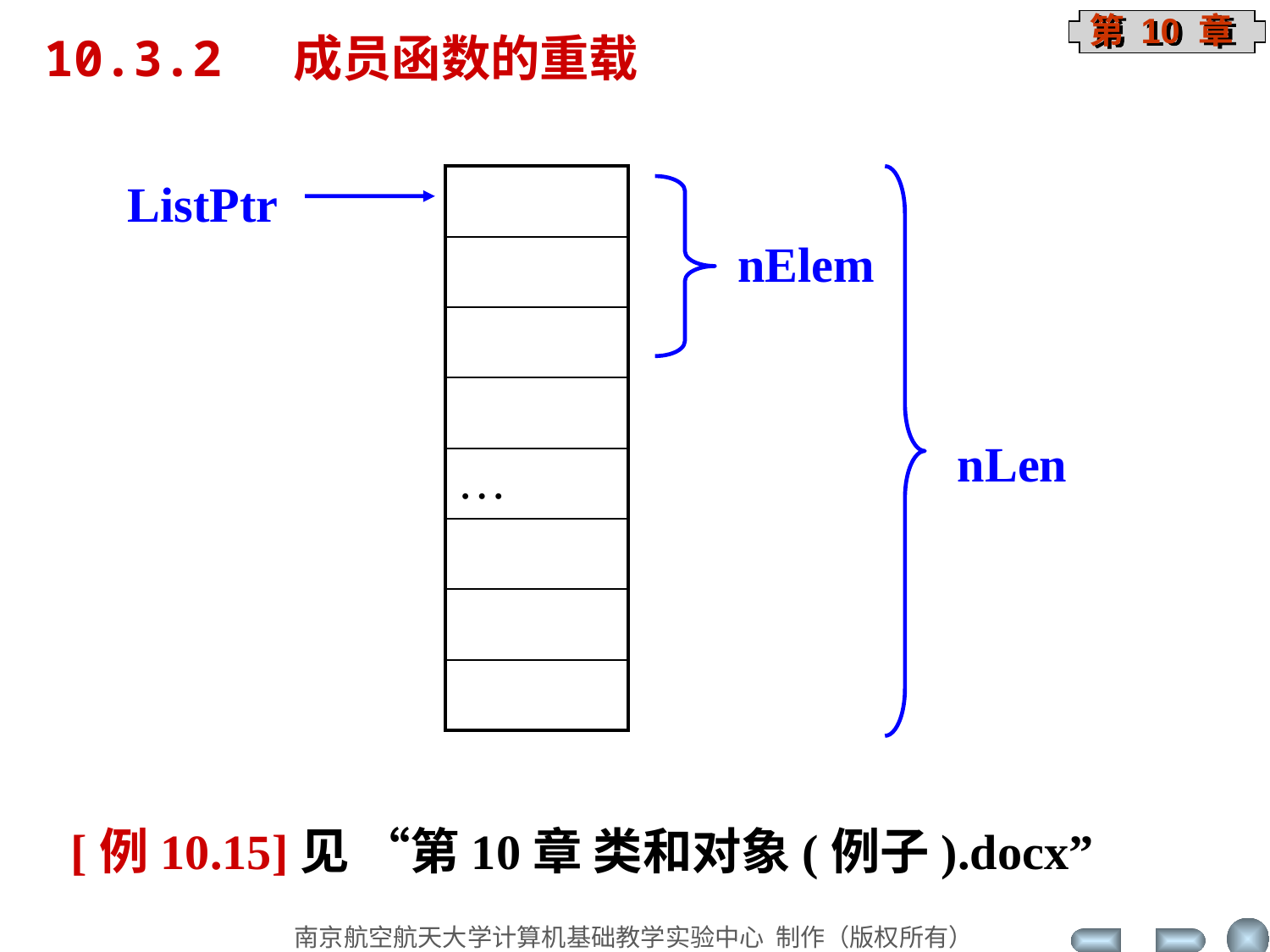

10.3.2  成员函数的重载
ListPtr
|  |
| --- |
|  |
|  |
|  |
| … |
|  |
|  |
|  |

nElem
nLen
[例10.15]见 “第10章 类和对象(例子).docx”